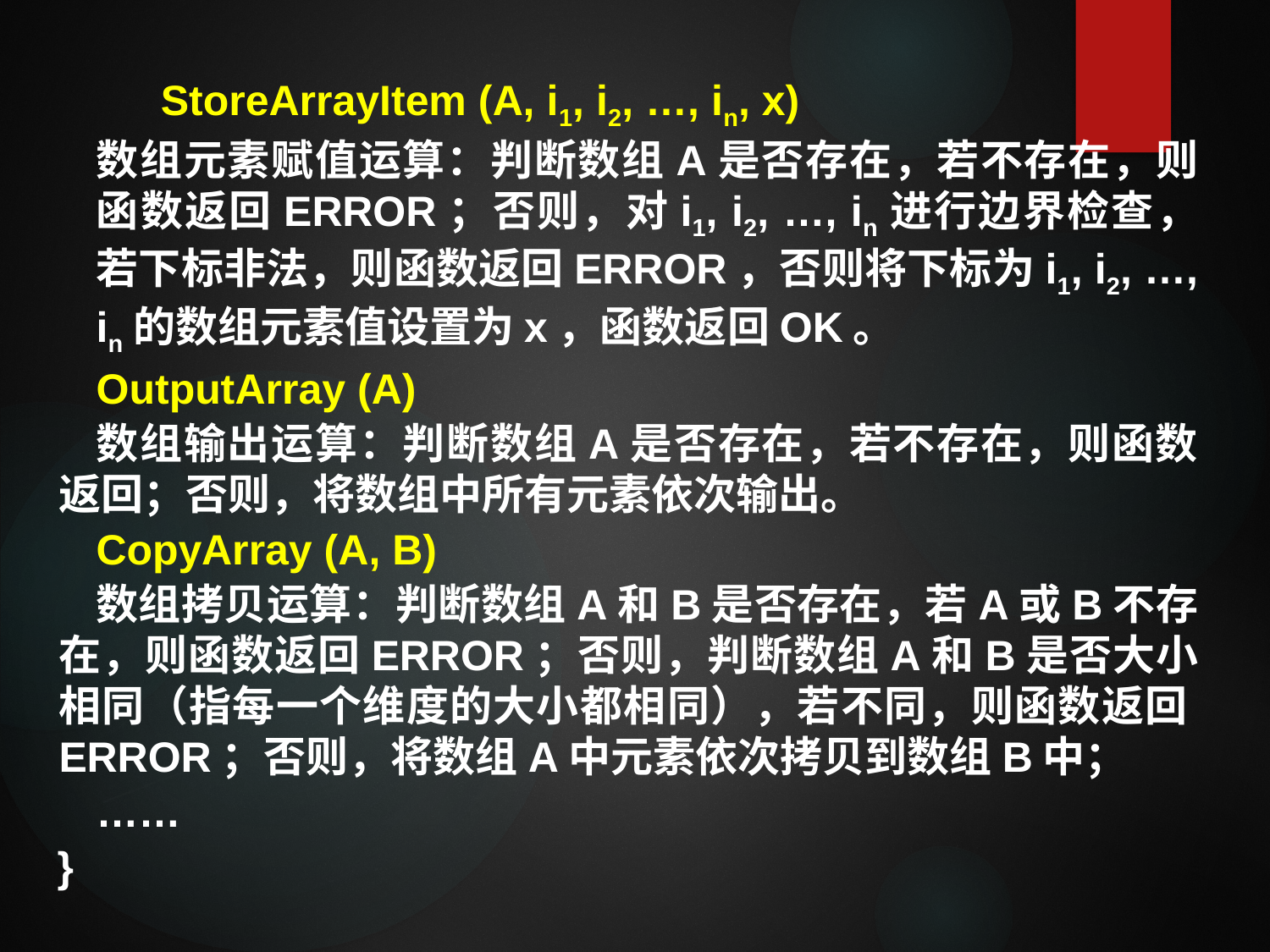

StoreArrayItem (A, i1, i2, …, in, x)
数组元素赋值运算：判断数组A是否存在，若不存在，则函数返回ERROR；否则，对i1, i2, …, in进行边界检查，若下标非法，则函数返回ERROR，否则将下标为i1, i2, …, in的数组元素值设置为x，函数返回OK。
OutputArray (A)
数组输出运算：判断数组A是否存在，若不存在，则函数返回；否则，将数组中所有元素依次输出。
CopyArray (A, B)
数组拷贝运算：判断数组A和B是否存在，若A或B不存在，则函数返回ERROR；否则，判断数组A和B是否大小相同（指每一个维度的大小都相同），若不同，则函数返回ERROR；否则，将数组A中元素依次拷贝到数组B中；
……
}